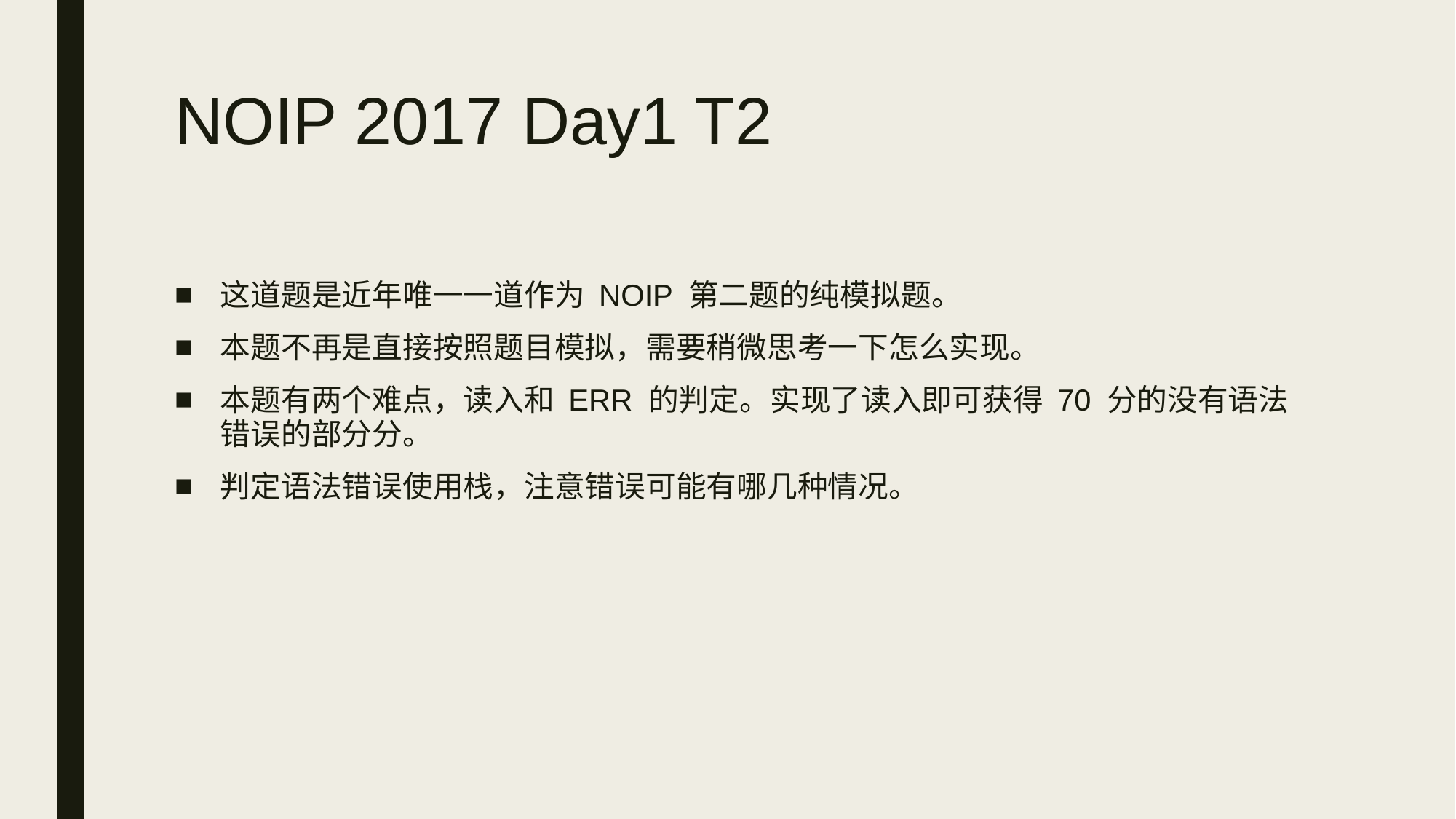

# NOIP 2017 Day1 T2
这道题是近年唯一一道作为 NOIP 第二题的纯模拟题。
本题不再是直接按照题目模拟，需要稍微思考一下怎么实现。
本题有两个难点，读入和 ERR 的判定。实现了读入即可获得 70 分的没有语法错误的部分分。
判定语法错误使用栈，注意错误可能有哪几种情况。